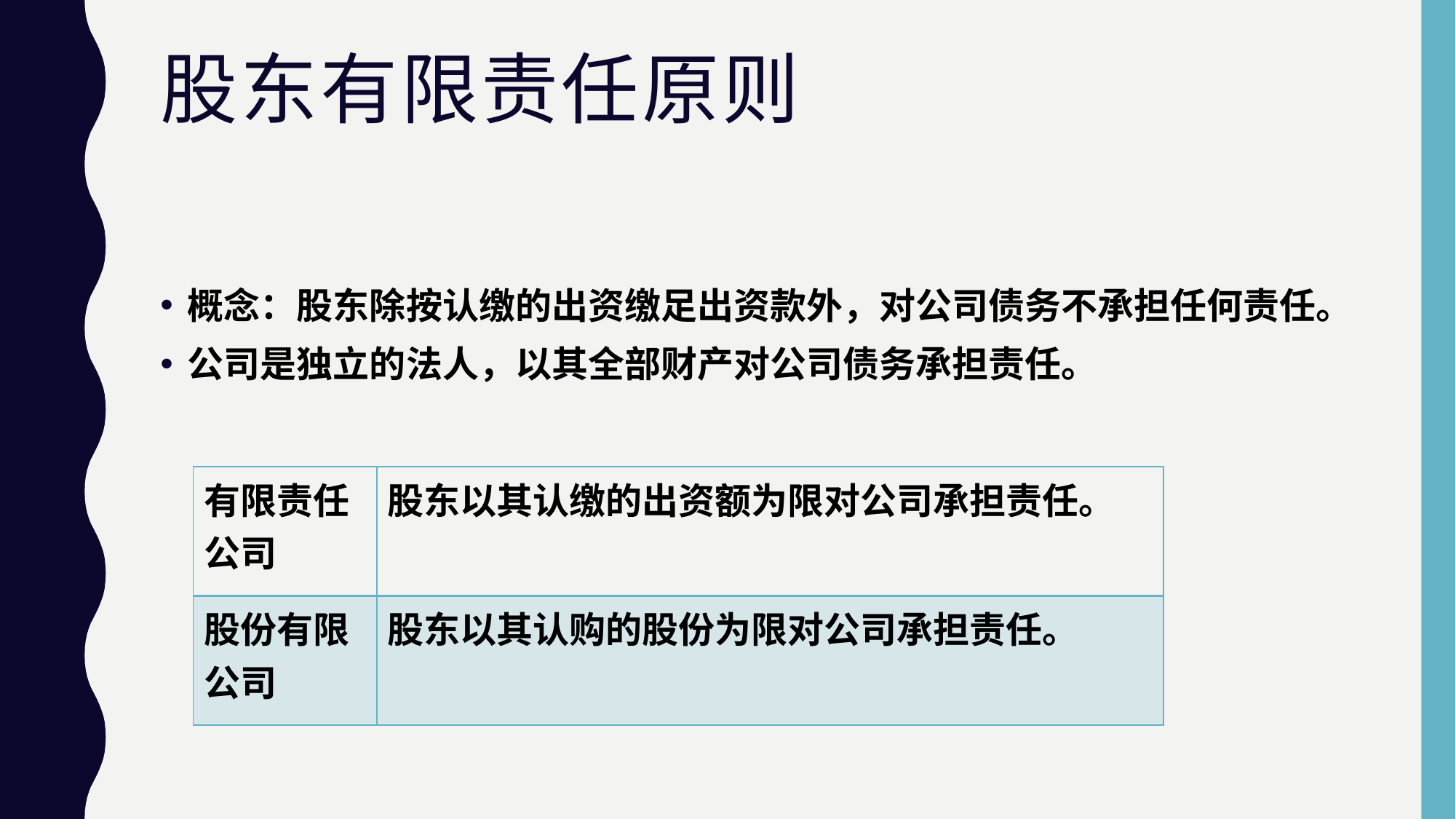

# 股东有限责任原则
概念：股东除按认缴的出资缴足出资款外，对公司债务不承担任何责任。
公司是独立的法人，以其全部财产对公司债务承担责任。

| 有限责任公司 | 股东以其认缴的出资额为限对公司承担责任。 |
| --- | --- |
| 股份有限公司 | 股东以其认购的股份为限对公司承担责任。 |